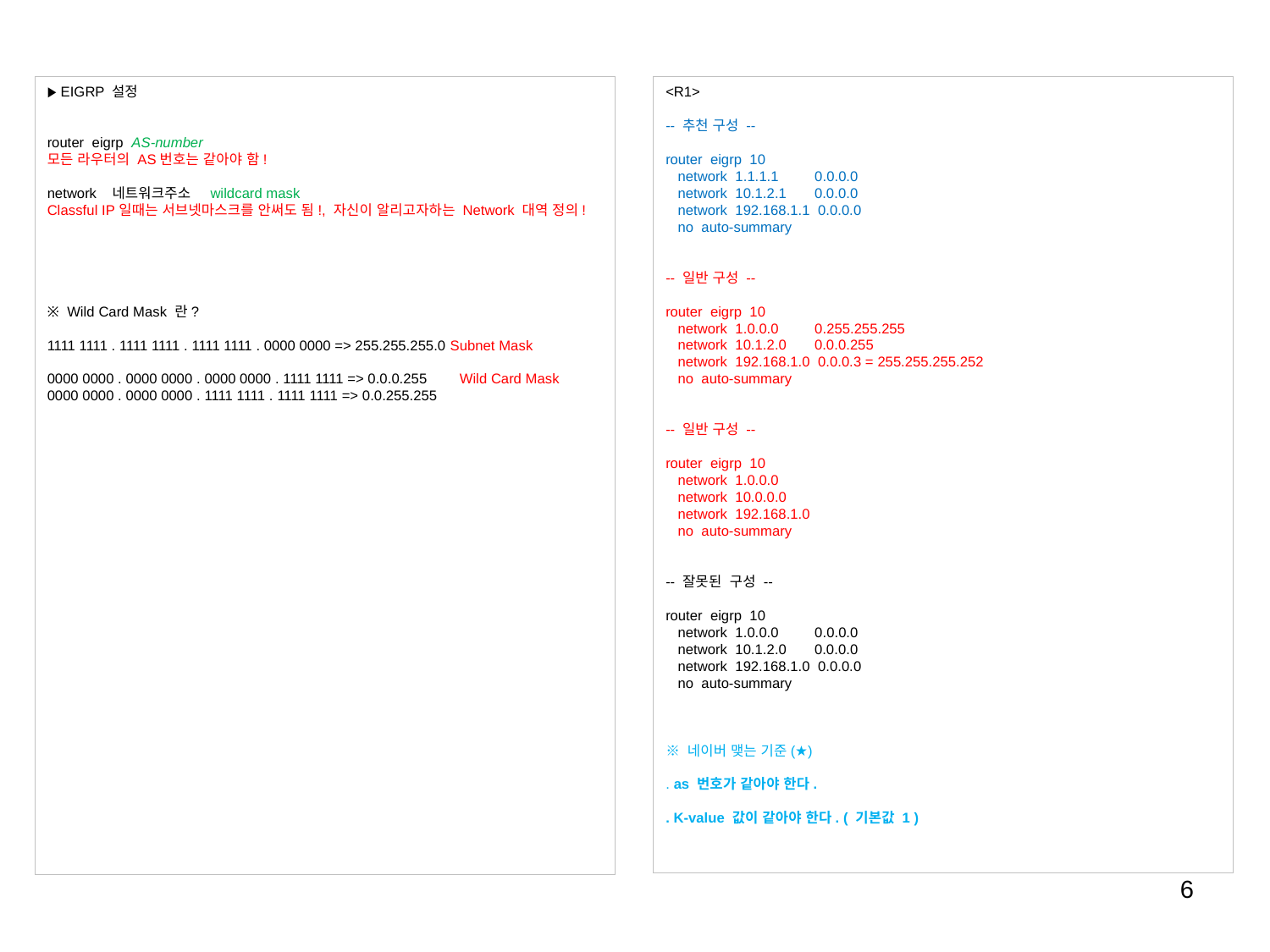

▶ EIGRP 설정

router  eigrp  AS-number
모든 라우터의 AS번호는 같아야 함!

network   네트워크주소    wildcard mask
Classful IP일때는 서브넷마스크를 안써도 됨!, 자신이 알리고자하는 Network 대역 정의!

※  Wild Card Mask 란?

1111 1111 . 1111 1111 . 1111 1111 . 0000 0000 => 255.255.255.0 Subnet Mask
0000 0000 . 0000 0000 . 0000 0000 . 1111 1111 => 0.0.0.255        Wild Card Mask
0000 0000 . 0000 0000 . 1111 1111 . 1111 1111 => 0.0.255.255

<R1>

-- 추천 구성 --

router  eigrp  10
   network  1.1.1.1         0.0.0.0
   network  10.1.2.1       0.0.0.0
   network  192.168.1.1  0.0.0.0
   no  auto-summary

-- 일반 구성 --

router  eigrp  10
   network  1.0.0.0         0.255.255.255
   network  10.1.2.0       0.0.0.255
   network  192.168.1.0  0.0.0.3 = 255.255.255.252
   no  auto-summary

-- 일반 구성 --

router  eigrp  10
   network  1.0.0.0
   network  10.0.0.0
   network  192.168.1.0
   no  auto-summary

-- 잘못된  구성 --

router  eigrp  10
   network  1.0.0.0         0.0.0.0
   network  10.1.2.0       0.0.0.0
   network  192.168.1.0  0.0.0.0
   no  auto-summary

※ 네이버 맺는 기준(★)

. as 번호가 같아야 한다.

. K-value 값이 같아야 한다. ( 기본값 1 )

6